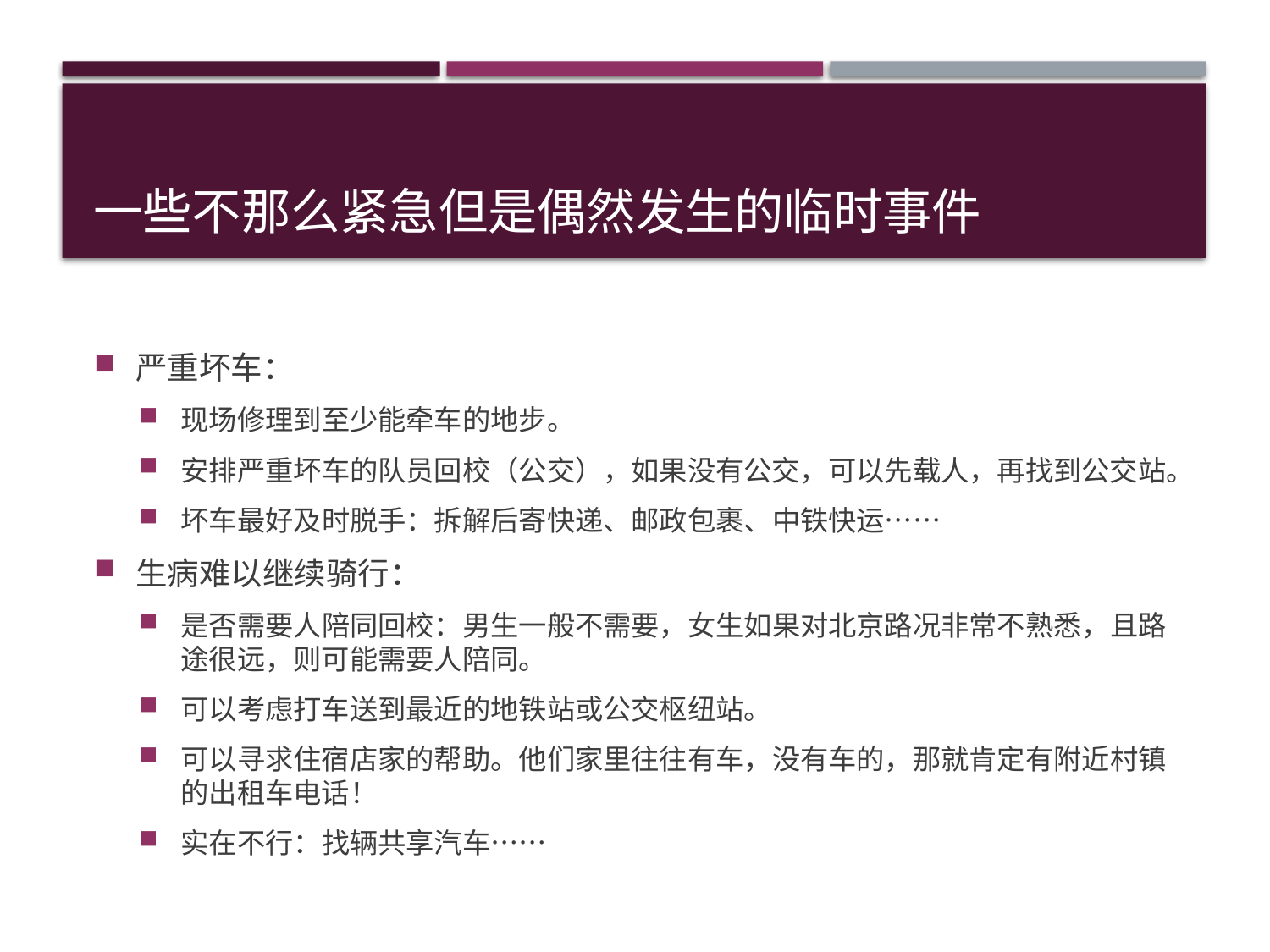

# 一些不那么紧急但是偶然发生的临时事件
严重坏车：
现场修理到至少能牵车的地步。
安排严重坏车的队员回校（公交），如果没有公交，可以先载人，再找到公交站。
坏车最好及时脱手：拆解后寄快递、邮政包裹、中铁快运……
生病难以继续骑行：
是否需要人陪同回校：男生一般不需要，女生如果对北京路况非常不熟悉，且路途很远，则可能需要人陪同。
可以考虑打车送到最近的地铁站或公交枢纽站。
可以寻求住宿店家的帮助。他们家里往往有车，没有车的，那就肯定有附近村镇的出租车电话！
实在不行：找辆共享汽车……